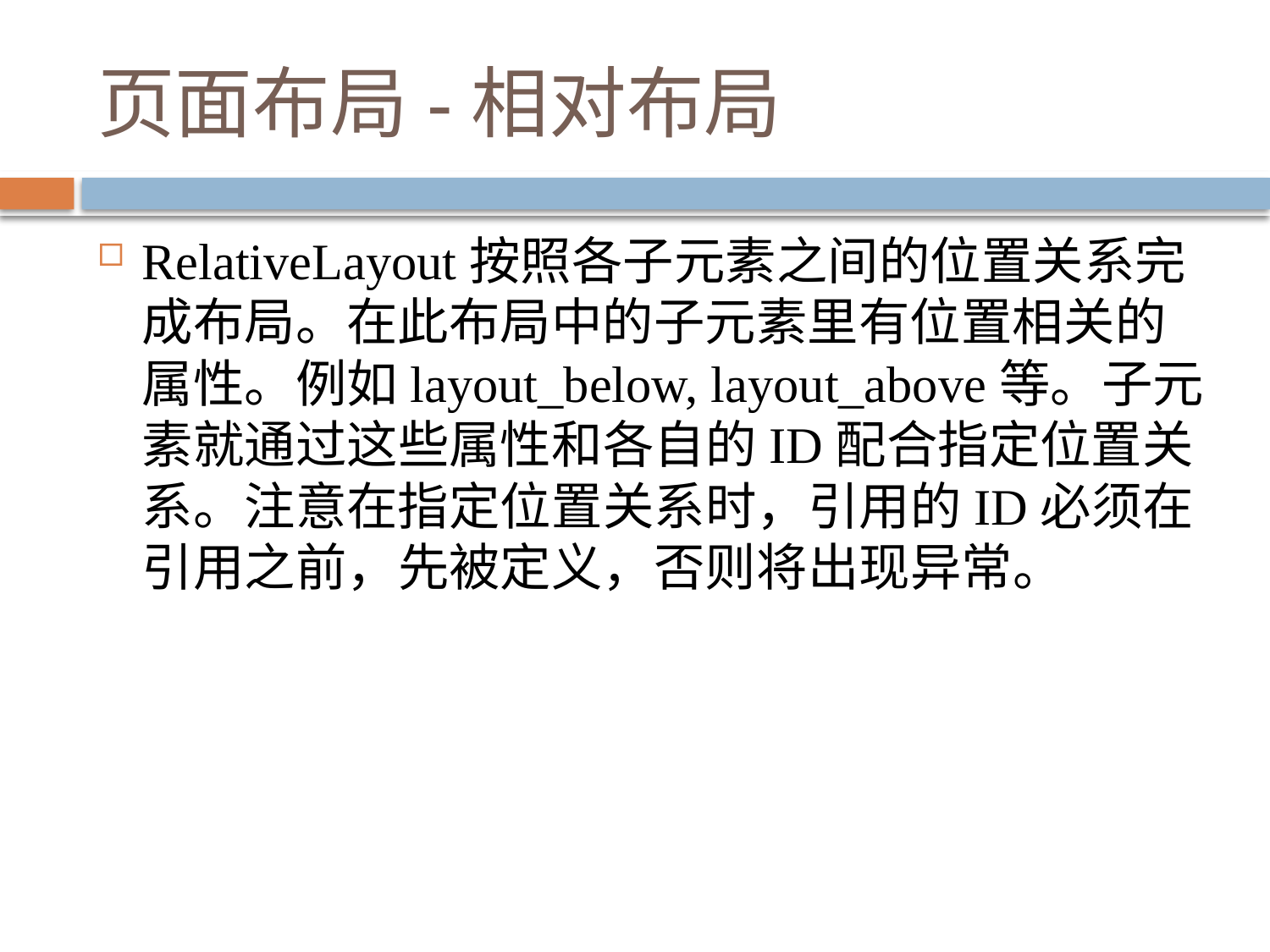

# 页面布局-相对布局
RelativeLayout按照各子元素之间的位置关系完成布局。在此布局中的子元素里有位置相关的属性。例如layout_below, layout_above等。子元素就通过这些属性和各自的ID配合指定位置关系。注意在指定位置关系时，引用的ID必须在引用之前，先被定义，否则将出现异常。